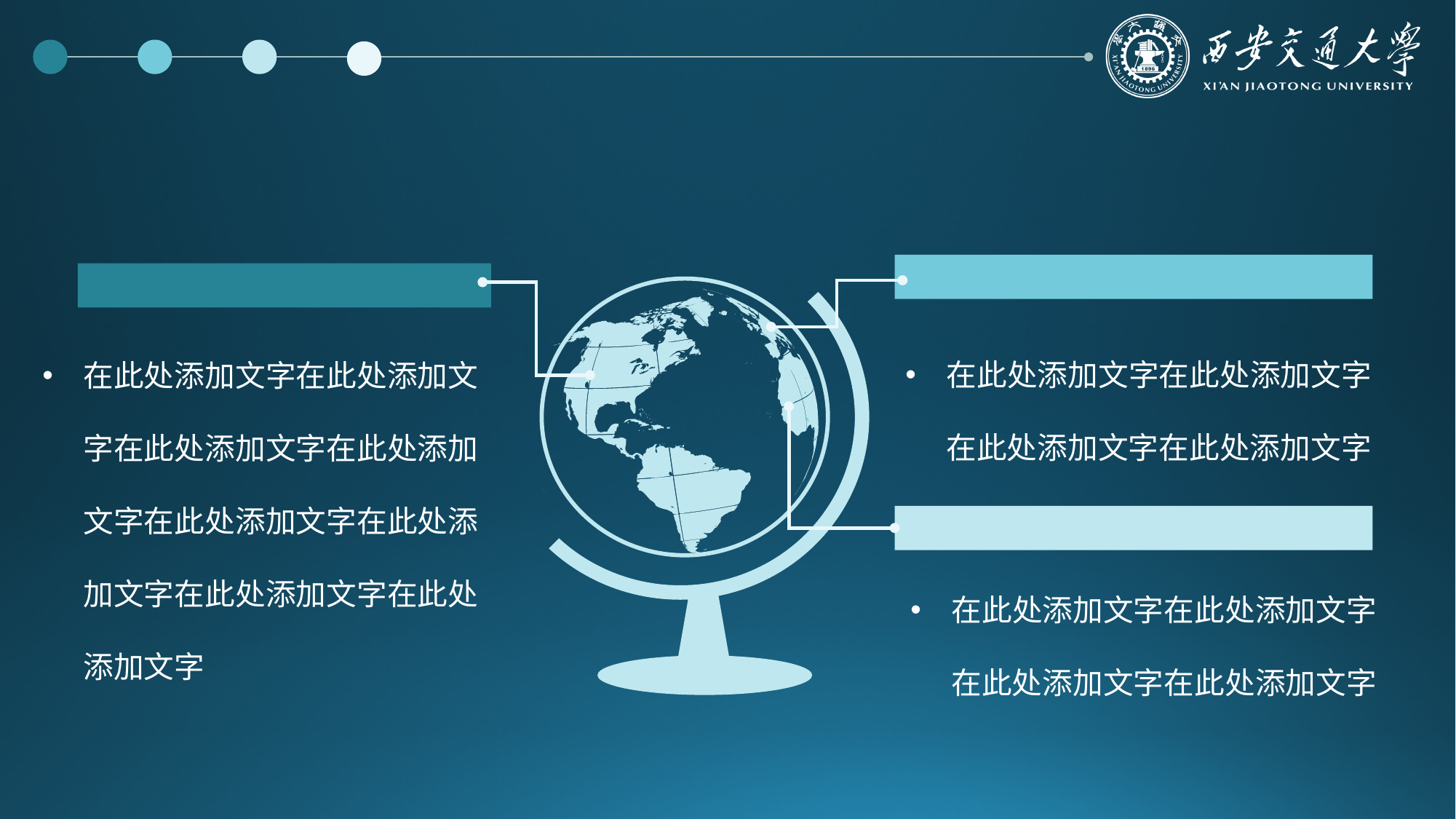

在此处添加文字在此处添加文字
     在此处添加文字在此处添加文字
在此处添加文字在此处添加文字在此处添加文字在此处添加文字在此处添加文字在此处添加文字在此处添加文字在此处添加文字

在此处添加文字在此处添加文字
     在此处添加文字在此处添加文字